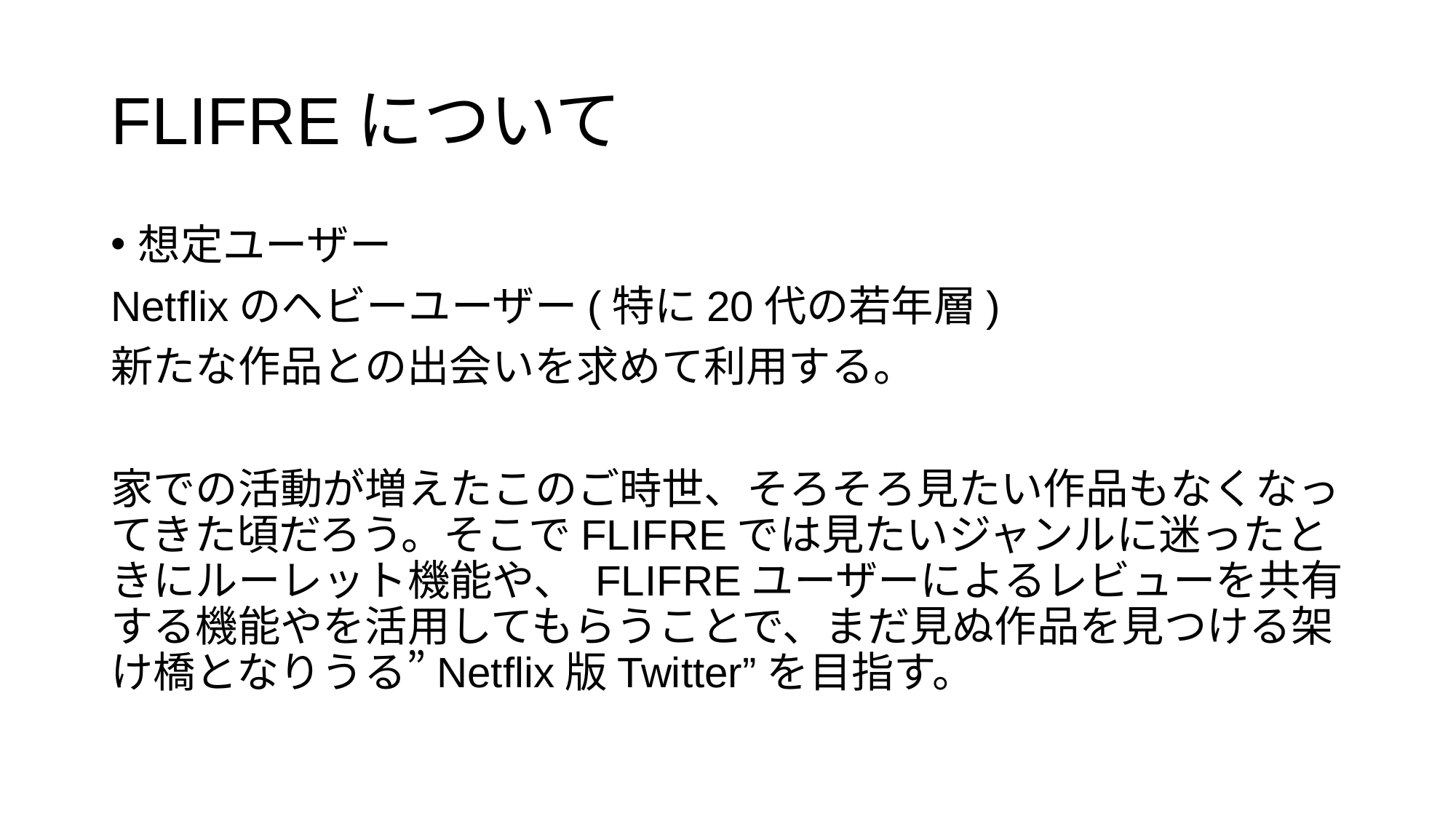

# FLIFREについて
想定ユーザー
Netflixのヘビーユーザー(特に20代の若年層)
新たな作品との出会いを求めて利用する。

家での活動が増えたこのご時世、そろそろ見たい作品もなくなってきた頃だろう。そこでFLIFREでは見たいジャンルに迷ったときにルーレット機能や、 FLIFREユーザーによるレビューを共有する機能やを活用してもらうことで、まだ見ぬ作品を見つける架け橋となりうる”Netflix版Twitter”を目指す。